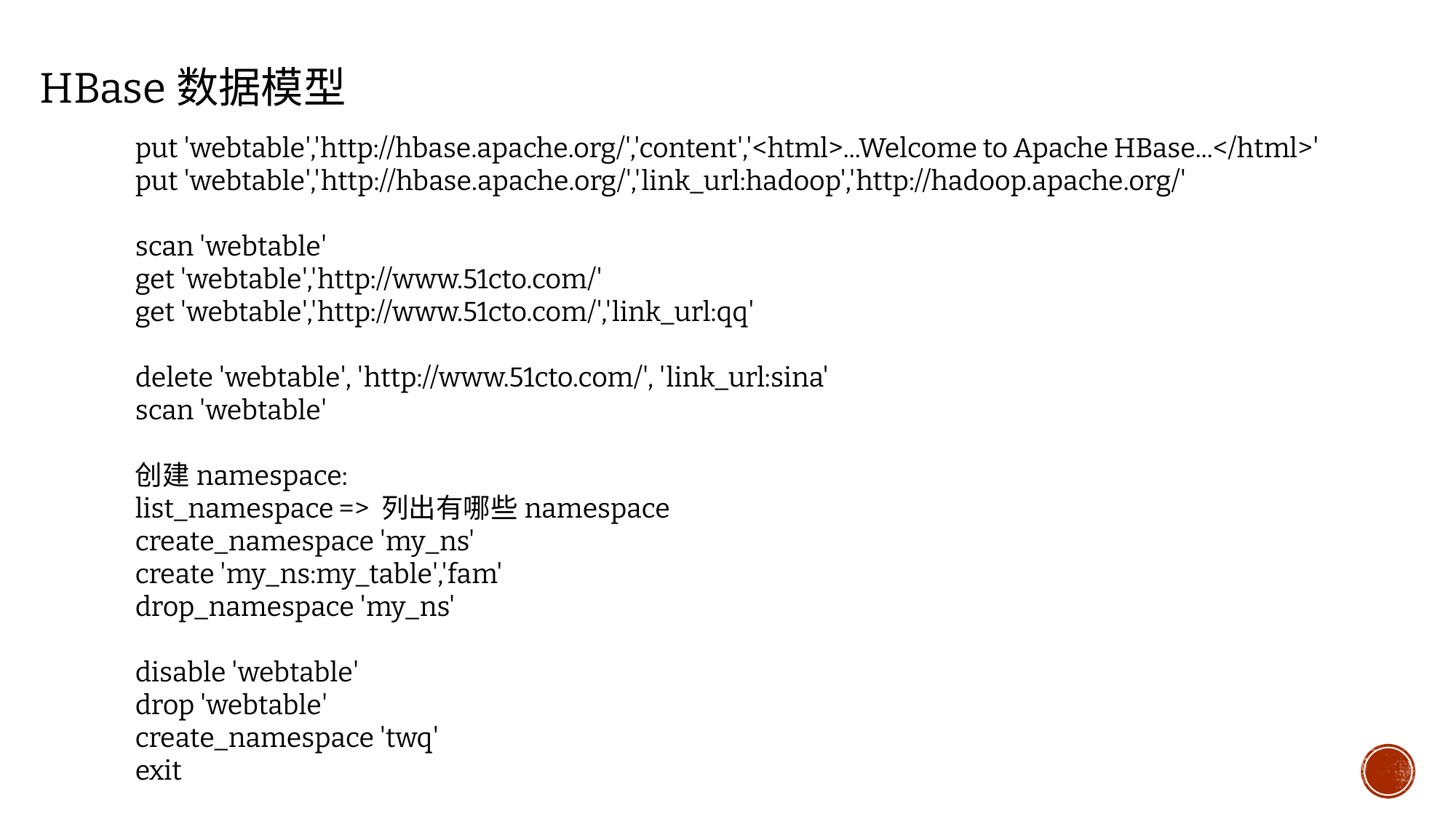

HBase数据模型
put 'webtable','http://hbase.apache.org/','content','<html>...Welcome to Apache HBase...</html>'
put 'webtable','http://hbase.apache.org/','link_url:hadoop','http://hadoop.apache.org/'

scan 'webtable'
get 'webtable','http://www.51cto.com/'
get 'webtable','http://www.51cto.com/','link_url:qq'

delete 'webtable', 'http://www.51cto.com/', 'link_url:sina'
scan 'webtable'

创建namespace:
list_namespace => 列出有哪些namespace
create_namespace 'my_ns'
create 'my_ns:my_table','fam'
drop_namespace 'my_ns'

disable 'webtable'
drop 'webtable'
create_namespace 'twq'
exit